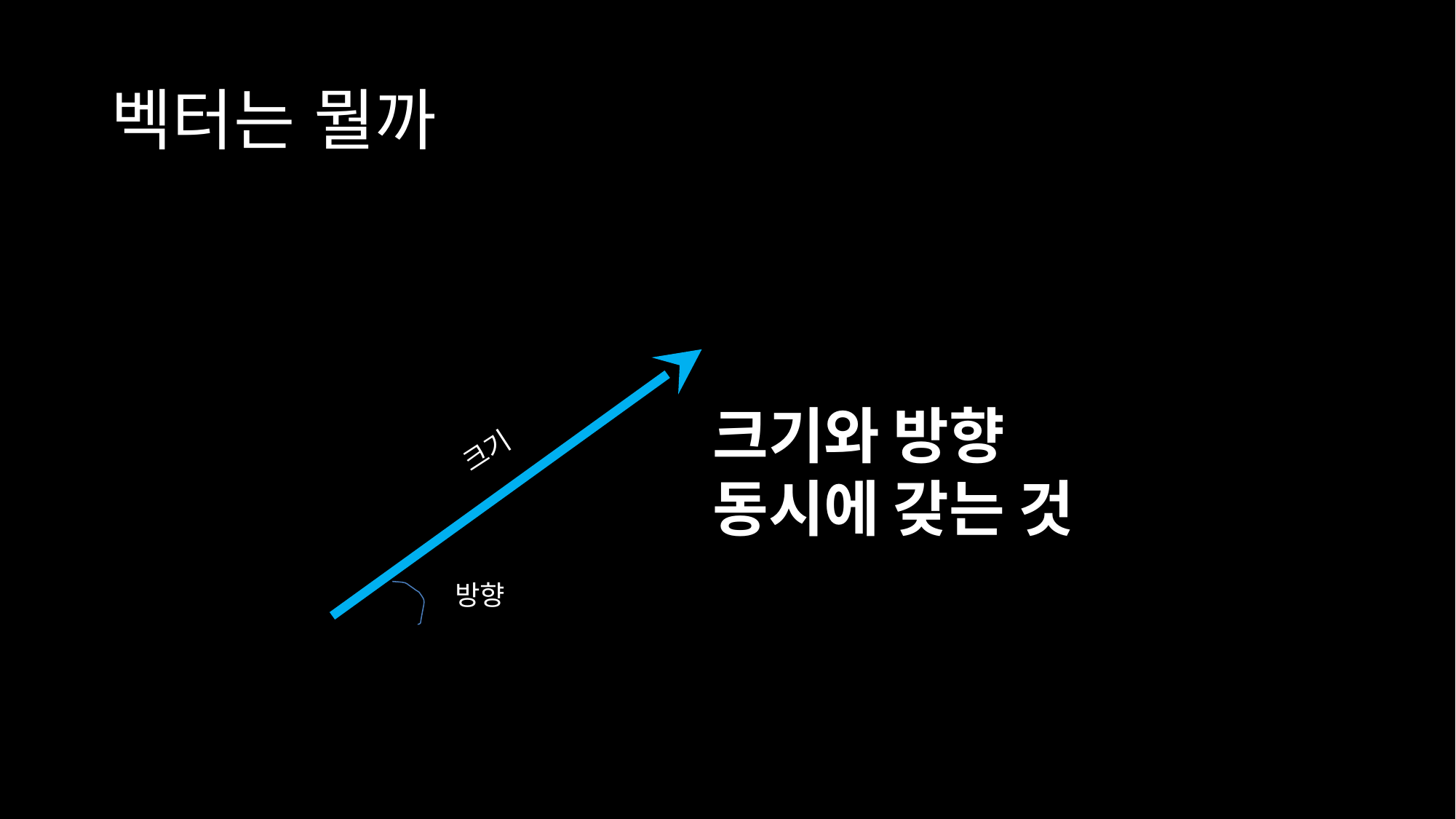

# 벡터는 뭘까
크기와 방향
동시에 갖는 것
크기
방향